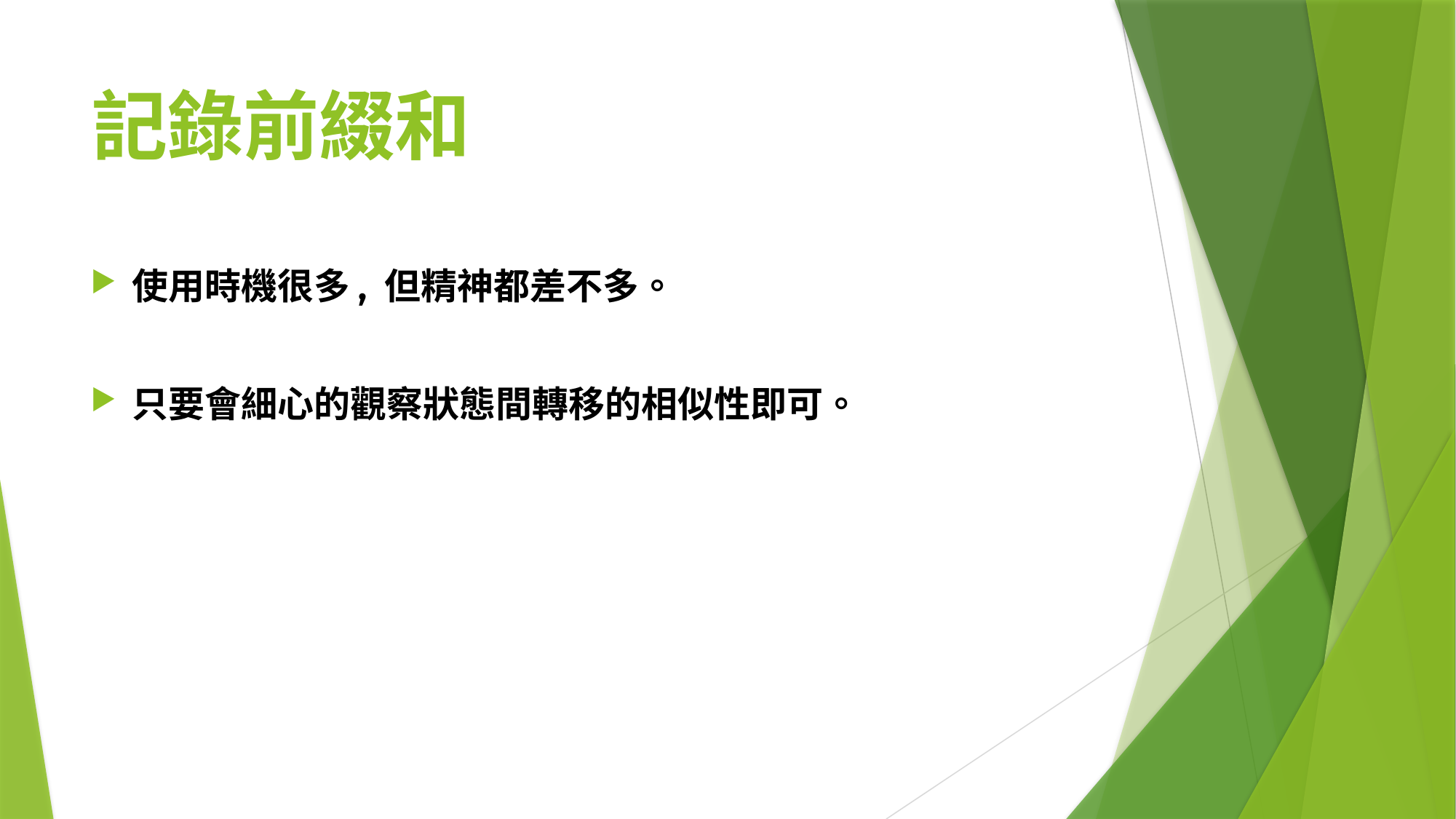

# 記錄前綴和
使用時機很多, 但精神都差不多。

只要會細心的觀察狀態間轉移的相似性即可。